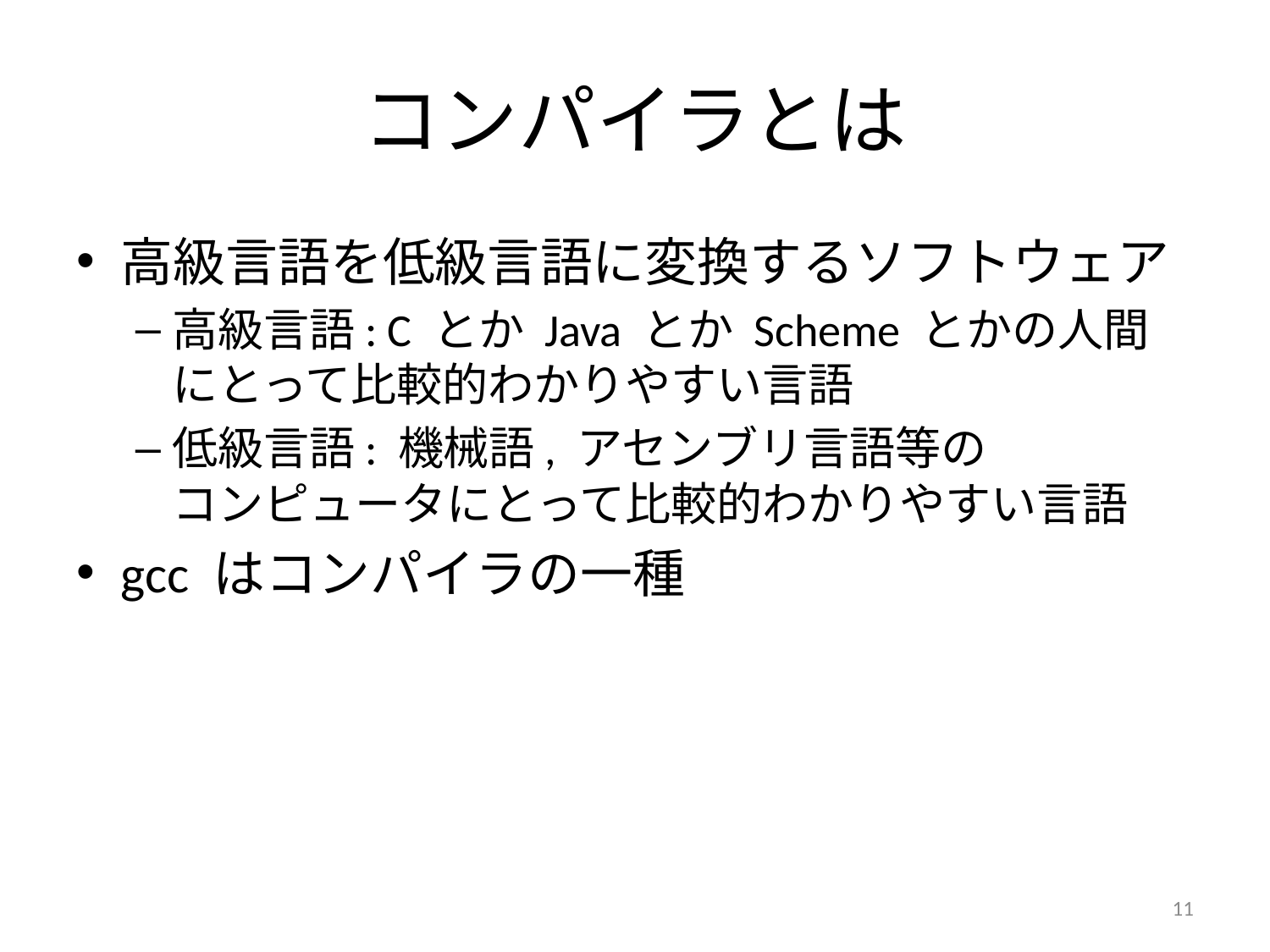

# コンパイラとは
高級言語を低級言語に変換するソフトウェア
高級言語: C とか Java とか Scheme とかの人間にとって比較的わかりやすい言語
低級言語: 機械語, アセンブリ言語等の
コンピュータにとって比較的わかりやすい言語
gcc はコンパイラの一種
11